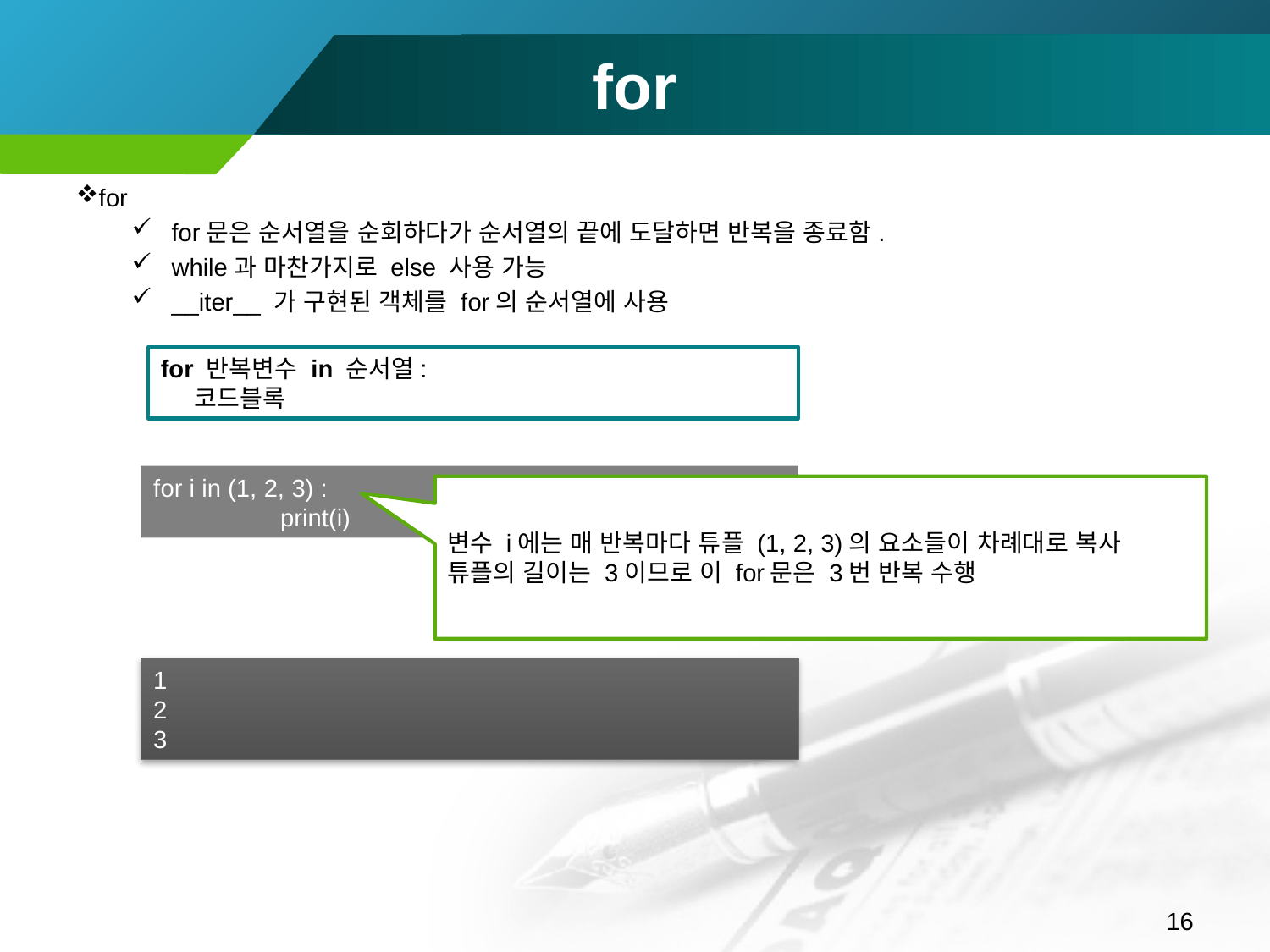

# for
for
for문은 순서열을 순회하다가 순서열의 끝에 도달하면 반복을 종료함.
while과 마찬가지로 else 사용 가능
__iter__ 가 구현된 객체를 for의 순서열에 사용
for 반복변수 in 순서열:
    코드블록
for i in (1, 2, 3) :
	print(i)

변수 i에는 매 반복마다 튜플 (1, 2, 3)의 요소들이 차례대로 복사
튜플의 길이는 3이므로 이 for문은 3번 반복 수행
1
2
3
16